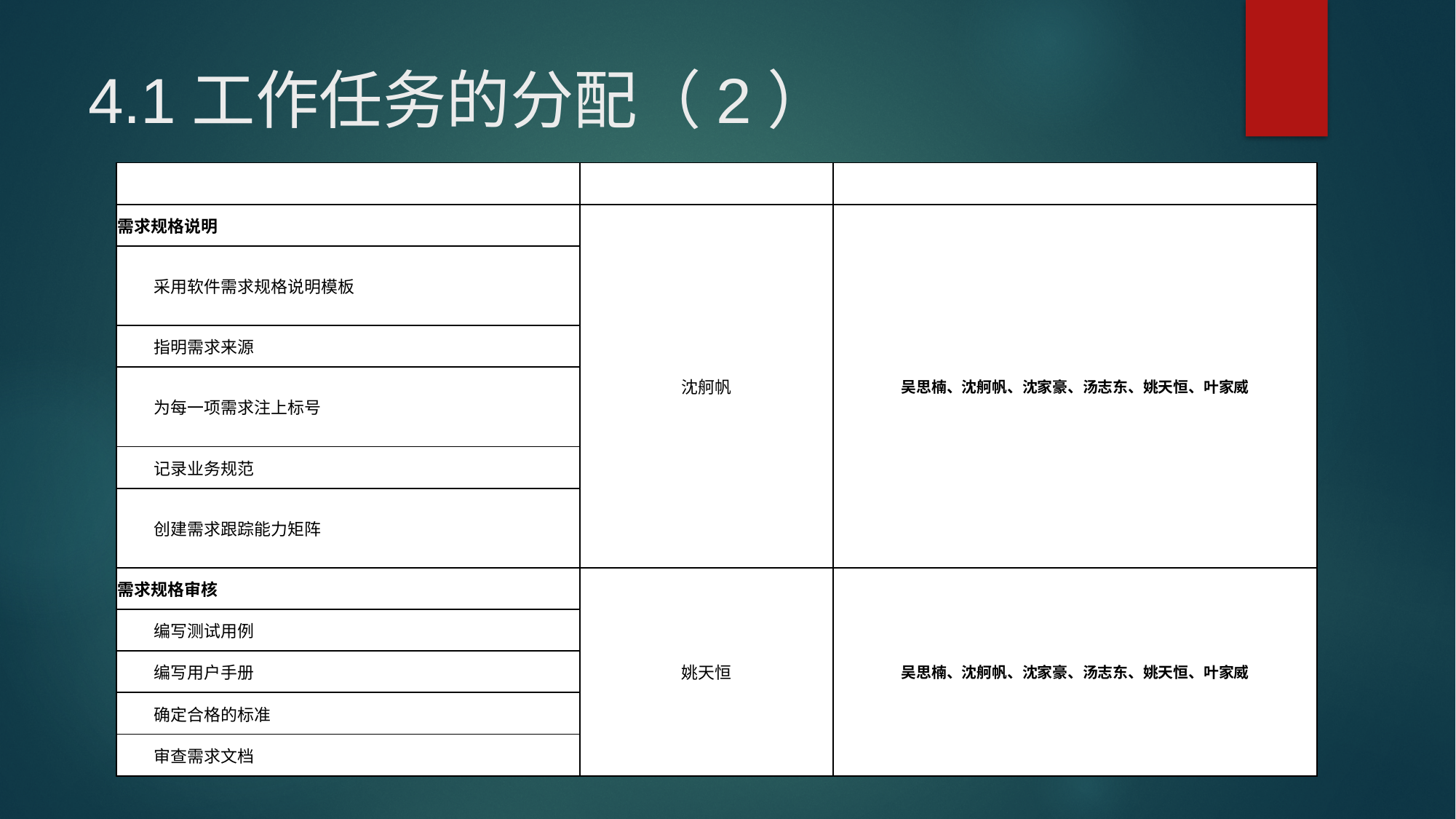

# 4.1工作任务的分配（2）
| 任务名称 | 负责人 | 参与人 |
| --- | --- | --- |
| 需求规格说明 | 沈舸帆 | 吴思楠、沈舸帆、沈家豪、汤志东、姚天恒、叶家威 |
| 采用软件需求规格说明模板 |  |  |
| 指明需求来源 |  |  |
| 为每一项需求注上标号 |  |  |
| 记录业务规范 |  |  |
| 创建需求跟踪能力矩阵 |  |  |
| 需求规格审核 | 姚天恒 | 吴思楠、沈舸帆、沈家豪、汤志东、姚天恒、叶家威 |
| 编写测试用例 |  |  |
| 编写用户手册 |  |  |
| 确定合格的标准 |  |  |
| 审查需求文档 |  |  |